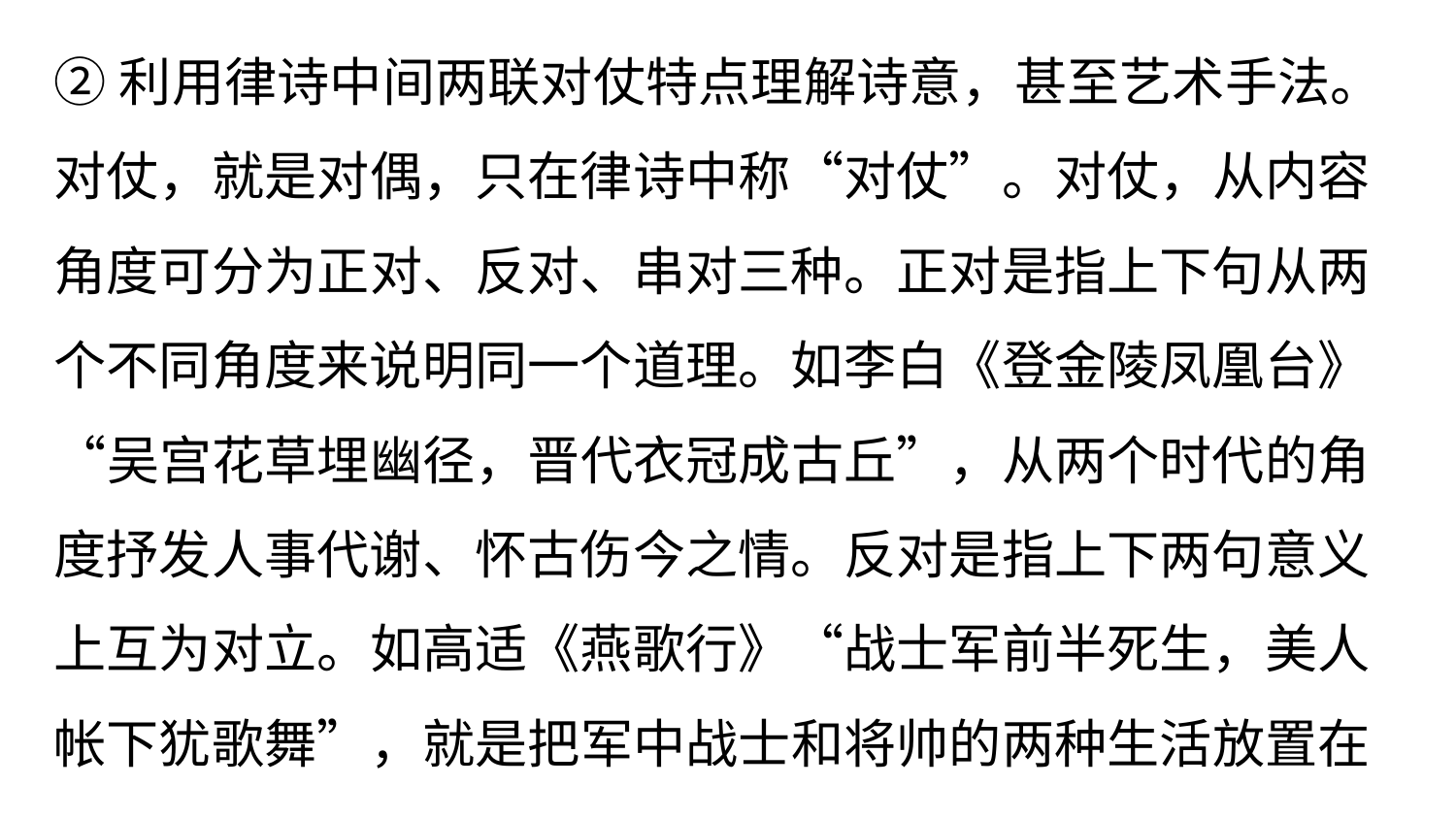

②利用律诗中间两联对仗特点理解诗意，甚至艺术手法。
对仗，就是对偶，只在律诗中称“对仗”。对仗，从内容角度可分为正对、反对、串对三种。正对是指上下句从两个不同角度来说明同一个道理。如李白《登金陵凤凰台》“吴宫花草埋幽径，晋代衣冠成古丘”，从两个时代的角度抒发人事代谢、怀古伤今之情。反对是指上下两句意义上互为对立。如高适《燕歌行》“战士军前半死生，美人帐下犹歌舞”，就是把军中战士和将帅的两种生活放置在